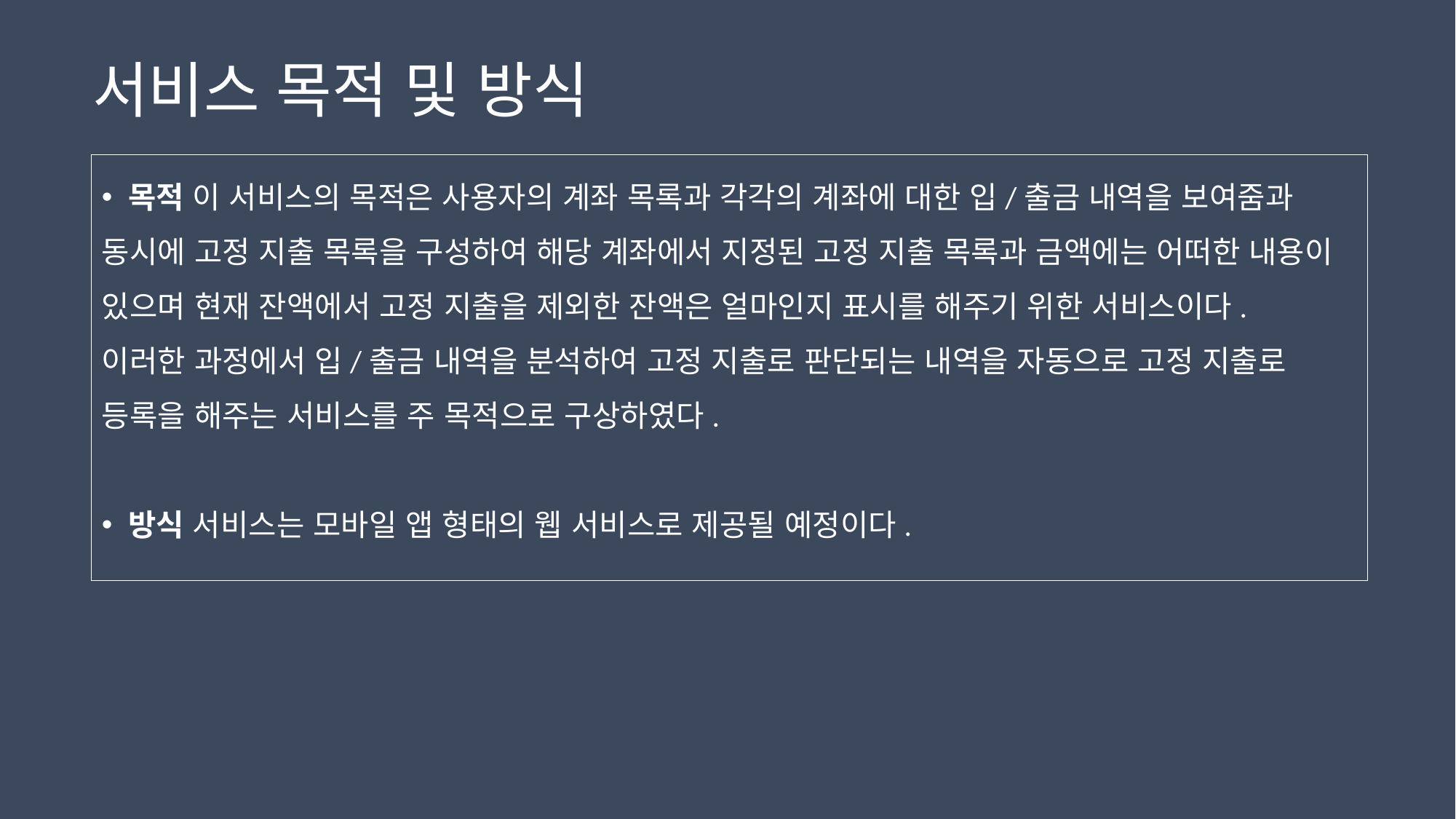

서비스 목적 및 방식
 목적 이 서비스의 목적은 사용자의 계좌 목록과 각각의 계좌에 대한 입/출금 내역을 보여줌과 동시에 고정 지출 목록을 구성하여 해당 계좌에서 지정된 고정 지출 목록과 금액에는 어떠한 내용이 있으며 현재 잔액에서 고정 지출을 제외한 잔액은 얼마인지 표시를 해주기 위한 서비스이다.
이러한 과정에서 입/출금 내역을 분석하여 고정 지출로 판단되는 내역을 자동으로 고정 지출로 등록을 해주는 서비스를 주 목적으로 구상하였다.

 방식 서비스는 모바일 앱 형태의 웹 서비스로 제공될 예정이다.